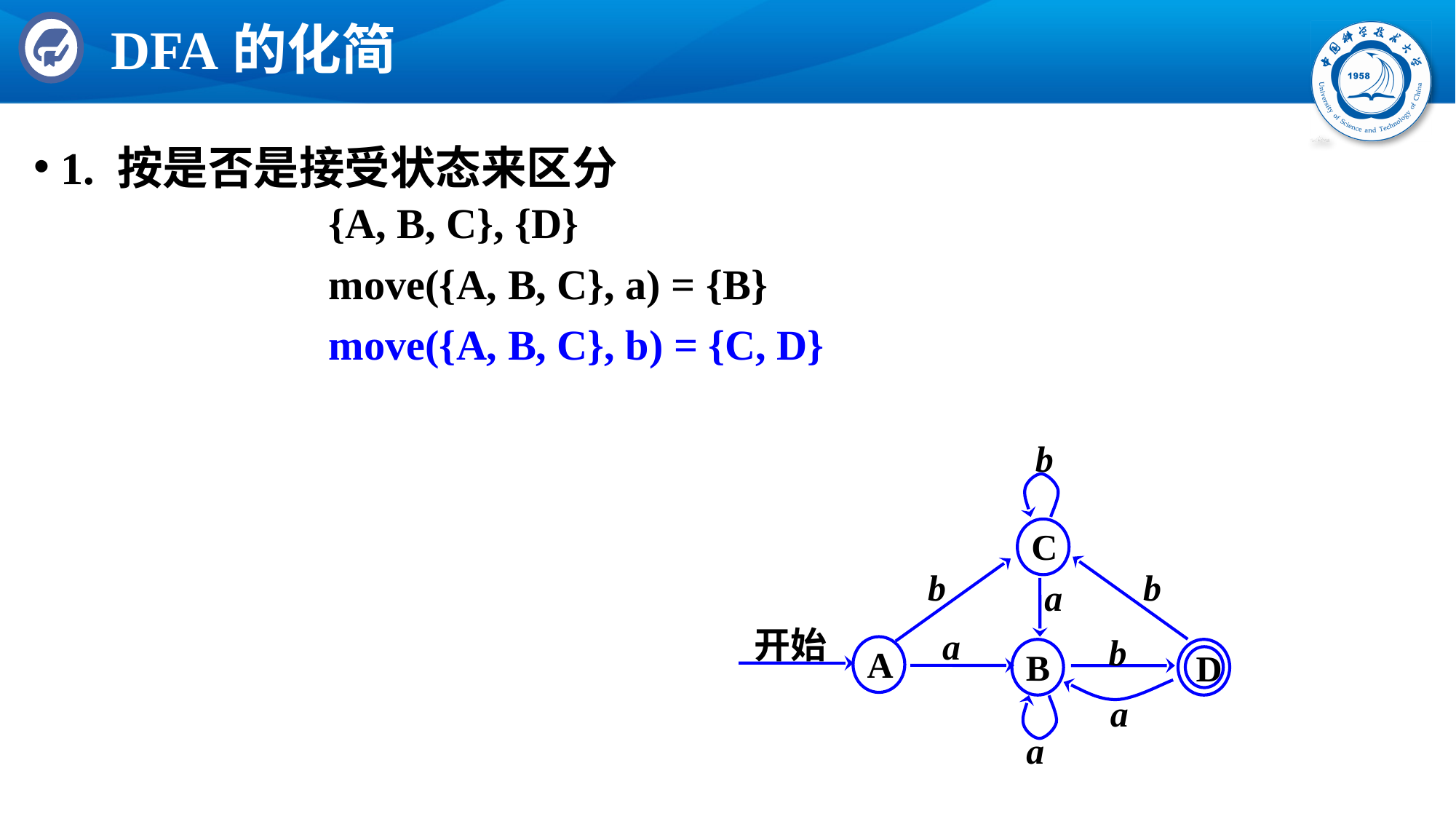

# DFA的化简
1. 按是否是接受状态来区分

    {A, B, C}, {D}
    move({A, B, C}, a) = {B}
    move({A, B, C}, b) = {C, D}
b

C

b
b
a

开始
a
b
A
B

D

a

a